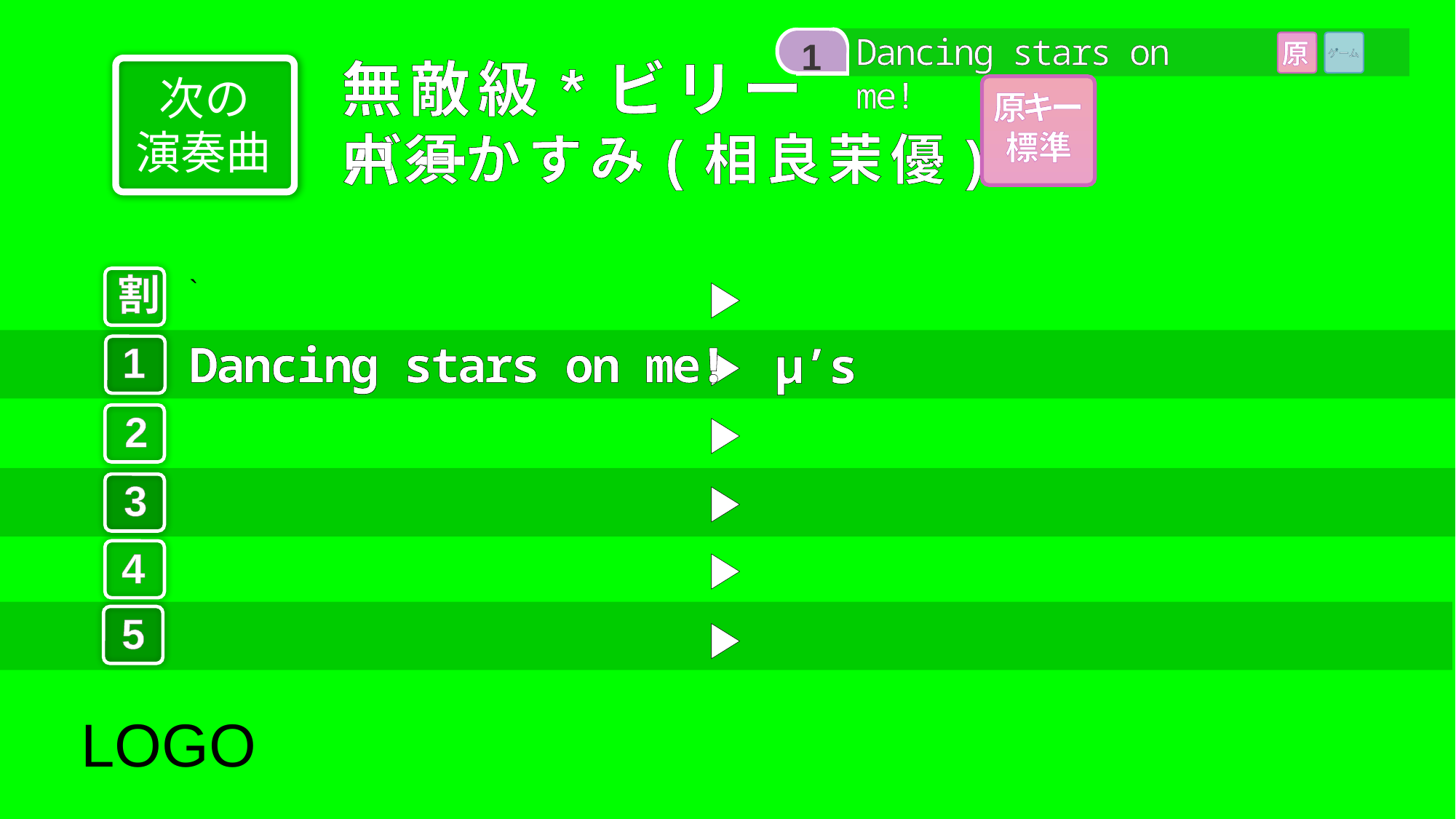

Dancing stars on me!

1

原

ゲーム
無敵級*ビリーバー

次の

原キー
標準
演奏曲
中須かすみ(相良茉優)
▶
割
`

▶
Dancing stars on me!
μ’s
1

▶
2

▶
3

▶
4

▶
5

LOGO